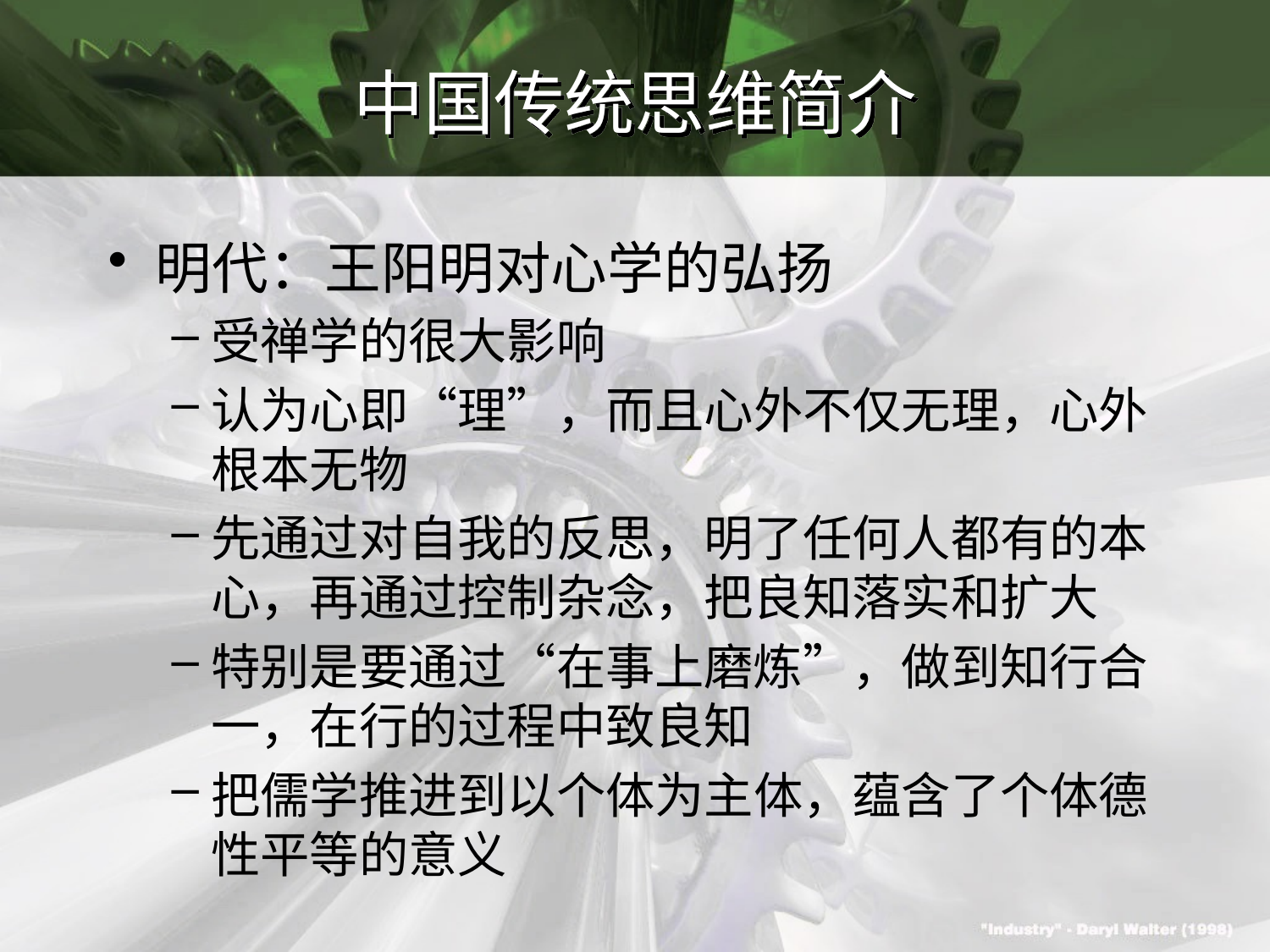

# 中国传统思维简介
明代：王阳明对心学的弘扬
受禅学的很大影响
认为心即“理”，而且心外不仅无理，心外根本无物
先通过对自我的反思，明了任何人都有的本心，再通过控制杂念，把良知落实和扩大
特别是要通过“在事上磨炼”，做到知行合一，在行的过程中致良知
把儒学推进到以个体为主体，蕴含了个体德性平等的意义